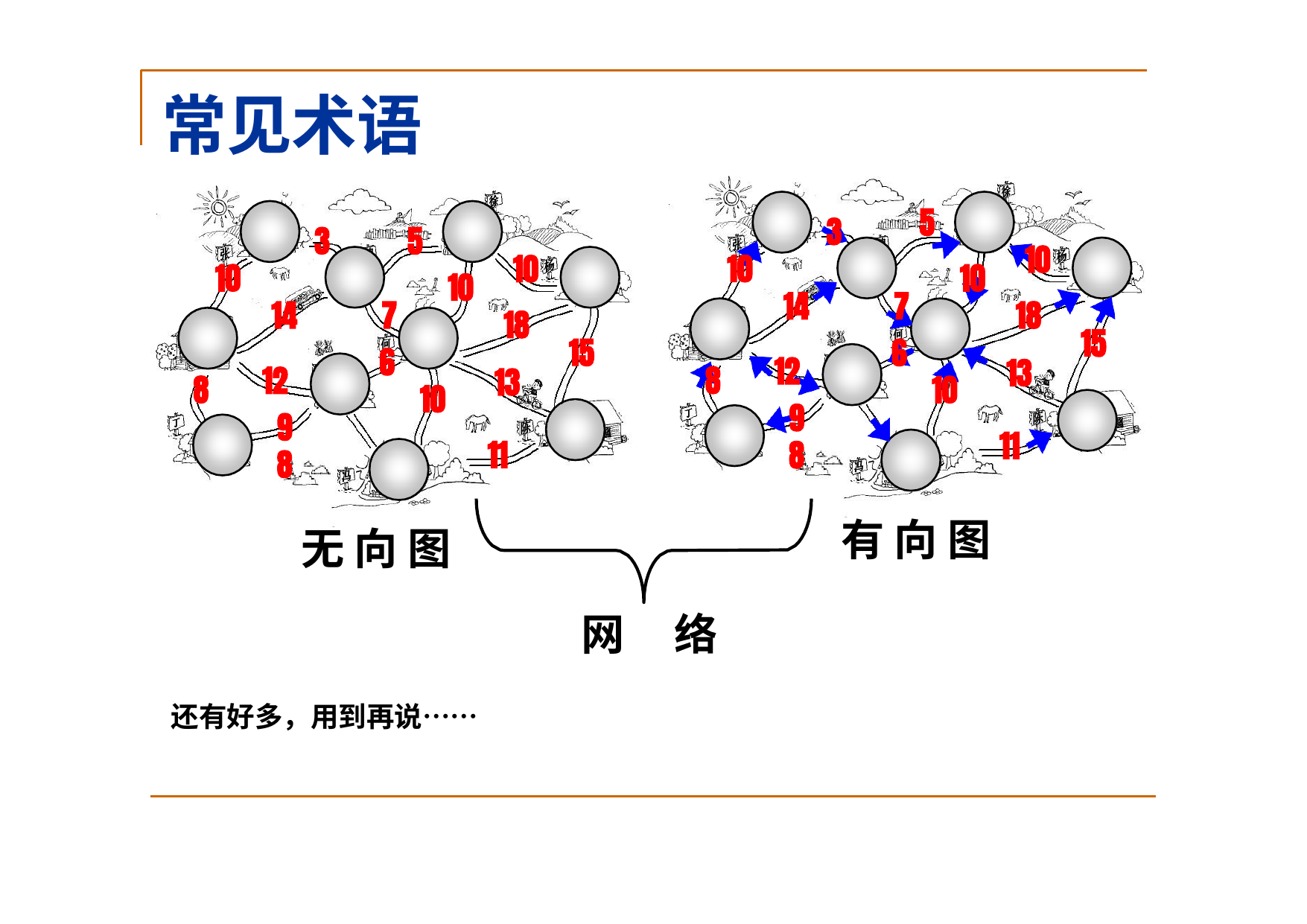

# 常见术语

5
3

10
18
13
3
5
10
18
13

10
10
10
10

7
6

7
6
14
12
9	8

14
12
9	8

15
15

8

8
10
10

11

11

有 向 图
无 向 图
网	络
还有好多，用到再说……